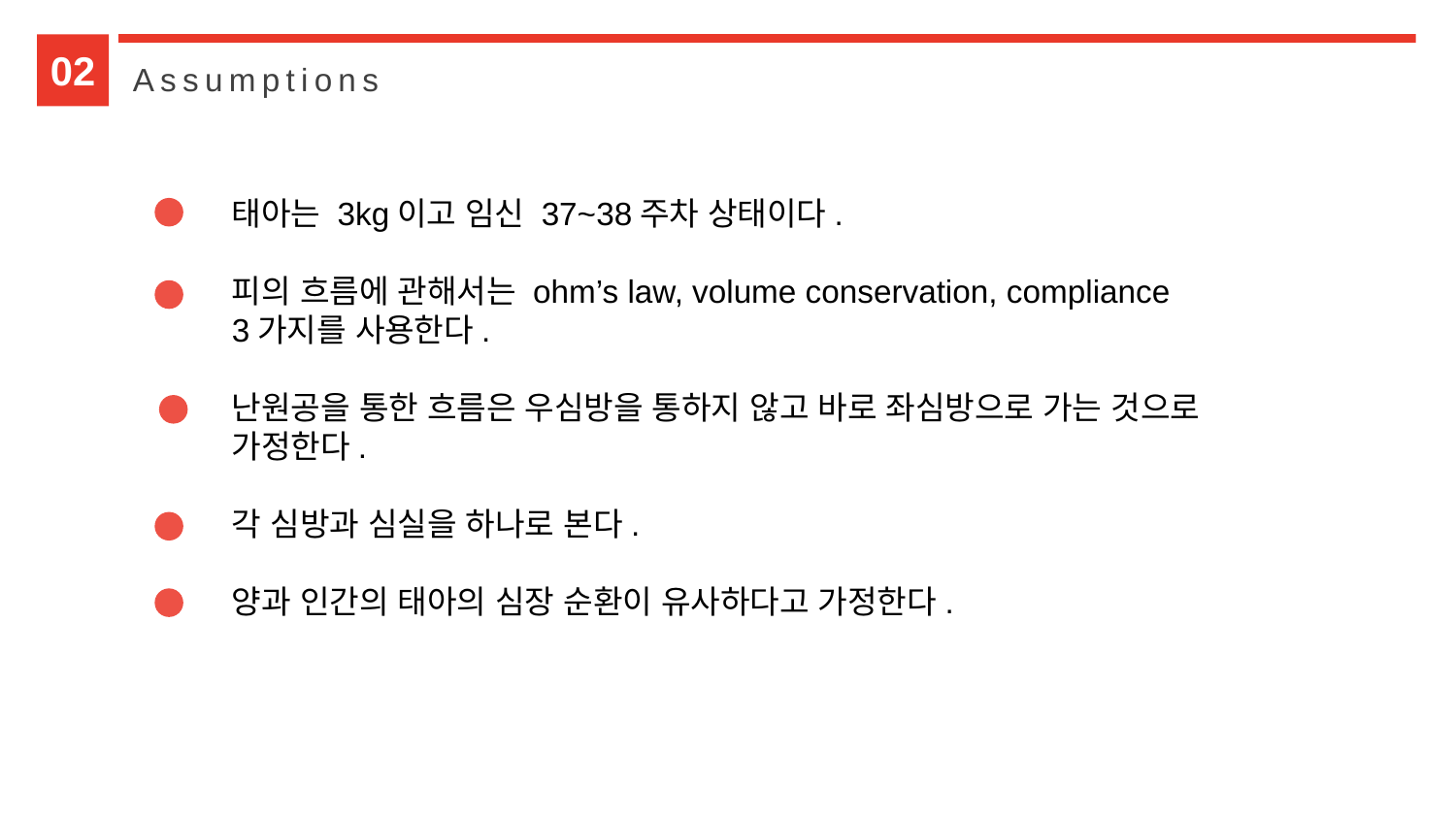

02
Assumptions
태아는 3kg이고 임신 37~38주차 상태이다.

피의 흐름에 관해서는 ohm’s law, volume conservation, compliance
3가지를 사용한다.

난원공을 통한 흐름은 우심방을 통하지 않고 바로 좌심방으로 가는 것으로
가정한다.

각 심방과 심실을 하나로 본다.

양과 인간의 태아의 심장 순환이 유사하다고 가정한다.